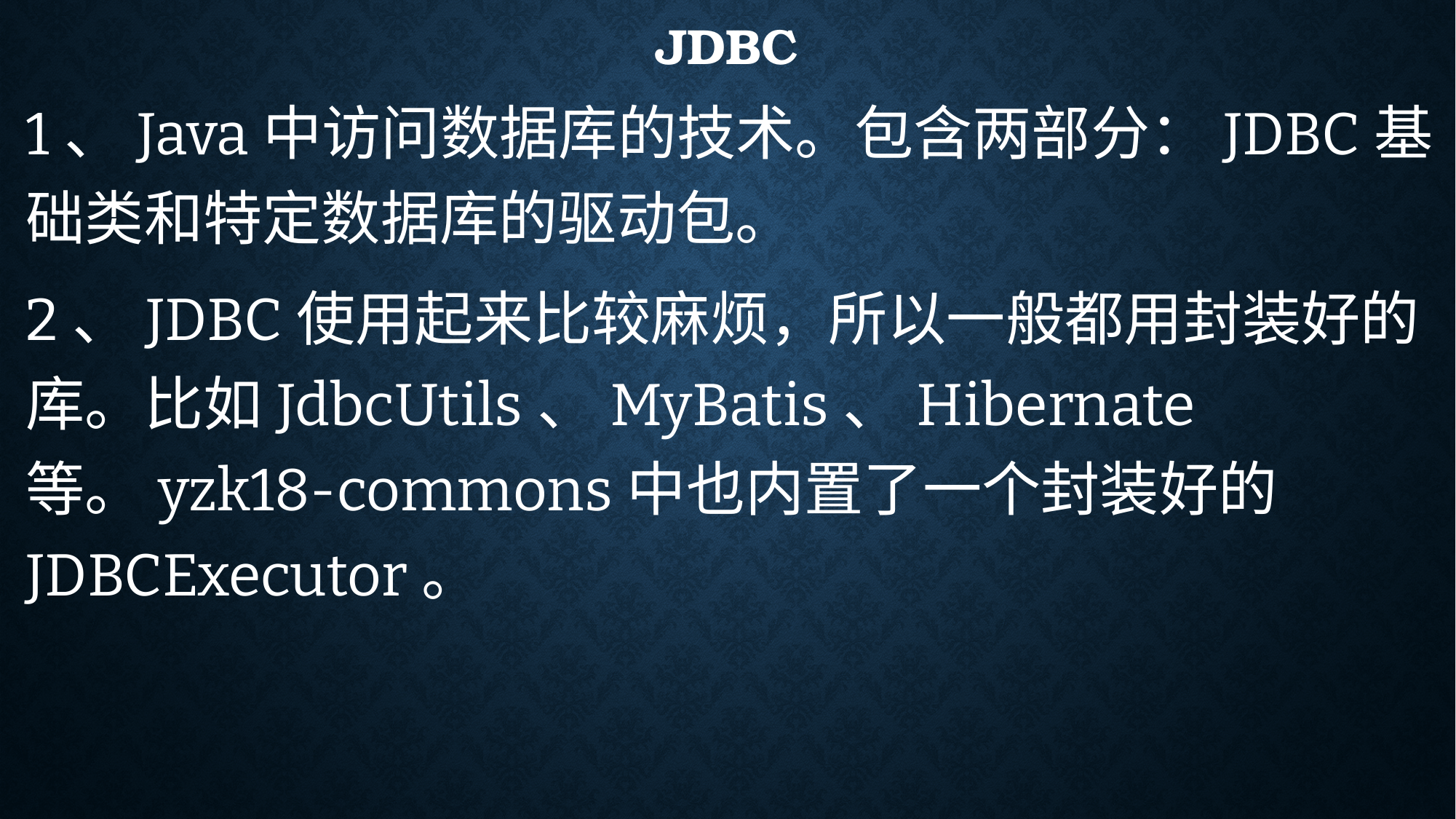

# JDBC
1、Java中访问数据库的技术。包含两部分：JDBC基础类和特定数据库的驱动包。
2、JDBC使用起来比较麻烦，所以一般都用封装好的库。比如JdbcUtils、MyBatis、Hibernate等。yzk18-commons中也内置了一个封装好的JDBCExecutor。